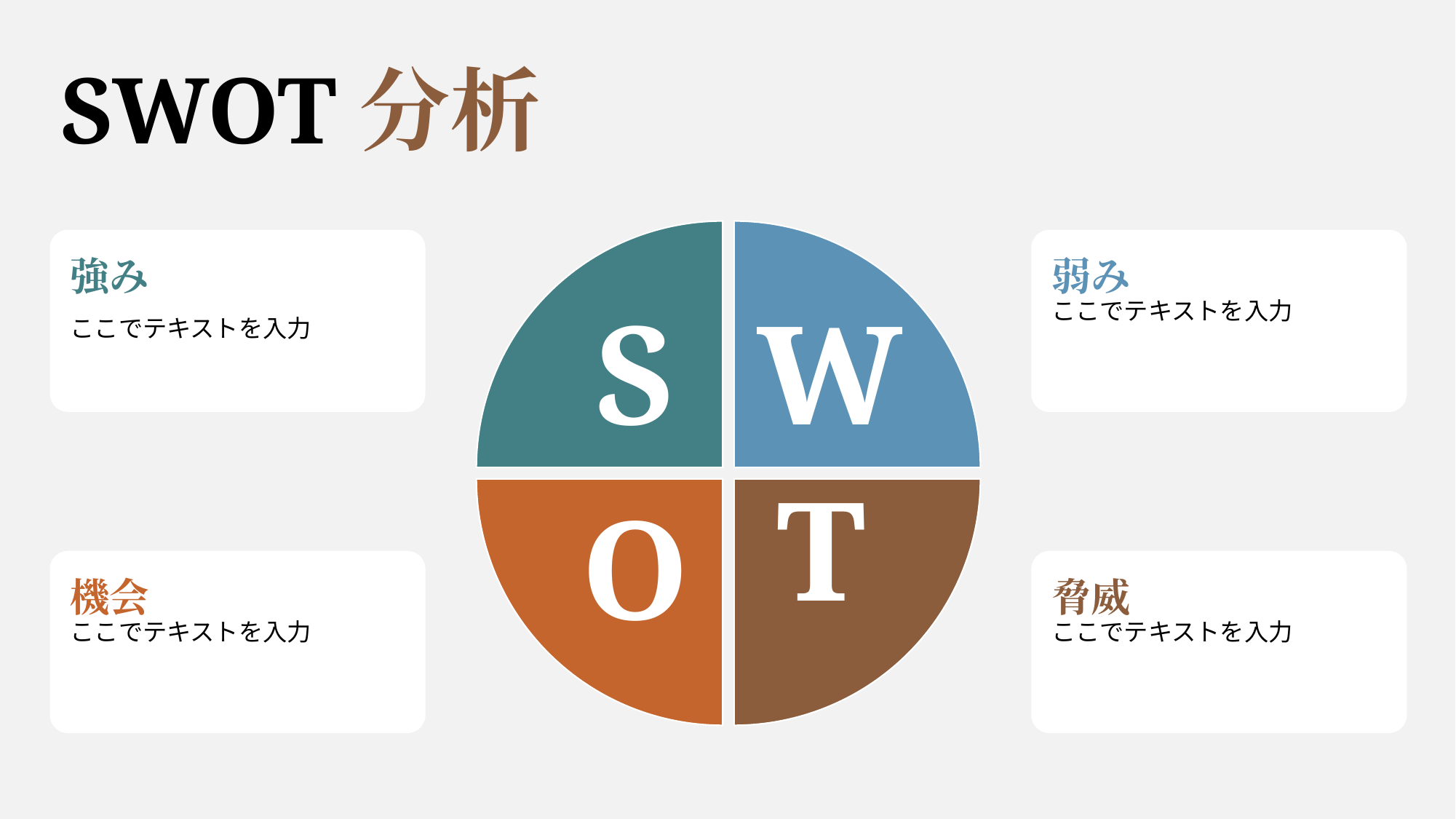

# SWOT分析
S
W
O
T
強み
ここでテキストを入力
弱み
ここでテキストを入力
機会
ここでテキストを入力
脅威
ここでテキストを入力